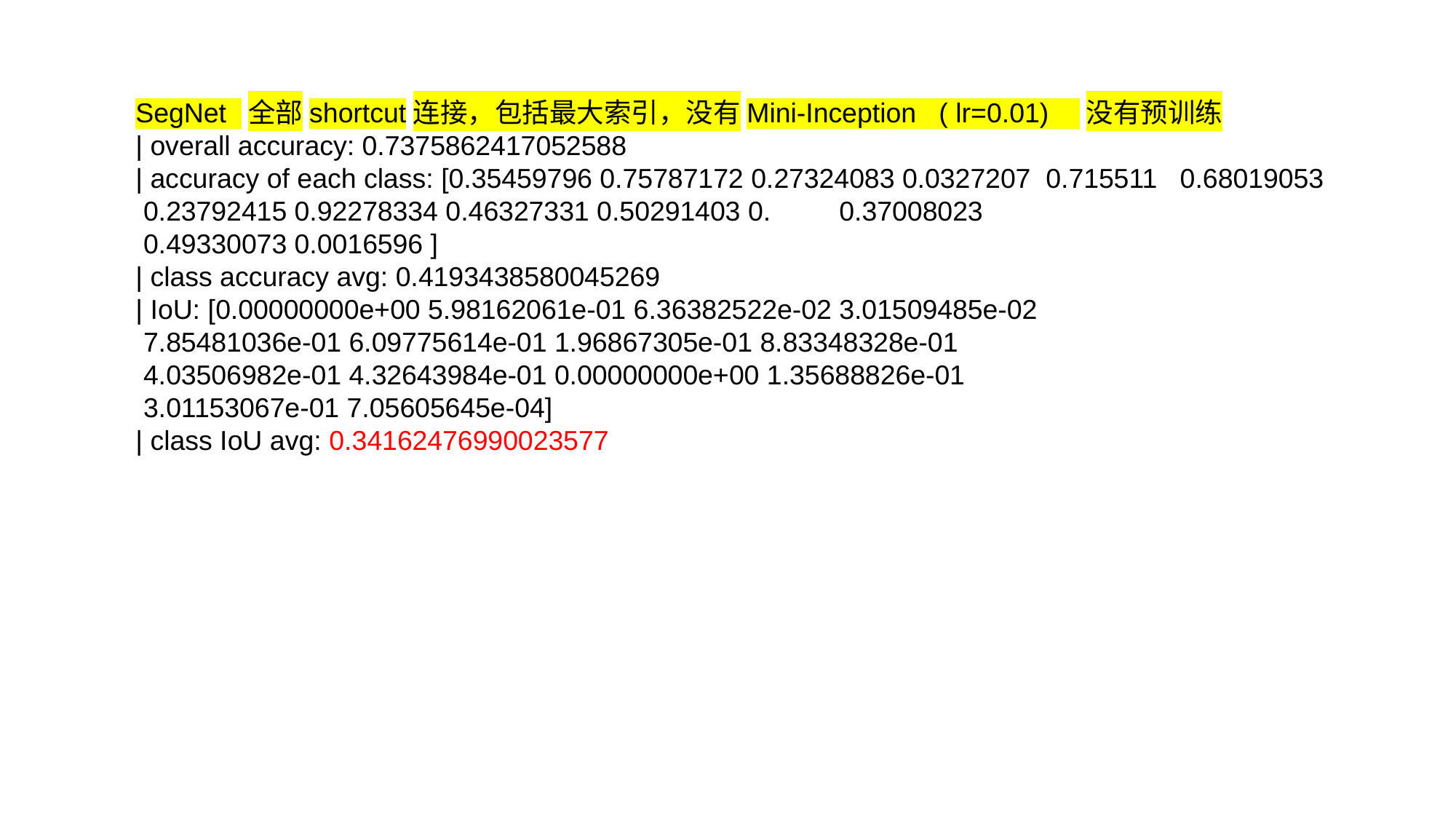

SegNet  全部shortcut连接，包括最大索引，没有Mini-Inception   ( lr=0.01)    没有预训练
| overall accuracy: 0.7375862417052588
| accuracy of each class: [0.35459796 0.75787172 0.27324083 0.0327207  0.715511   0.68019053
 0.23792415 0.92278334 0.46327331 0.50291403 0.         0.37008023
 0.49330073 0.0016596 ]
| class accuracy avg: 0.4193438580045269
| IoU: [0.00000000e+00 5.98162061e-01 6.36382522e-02 3.01509485e-02
 7.85481036e-01 6.09775614e-01 1.96867305e-01 8.83348328e-01
 4.03506982e-01 4.32643984e-01 0.00000000e+00 1.35688826e-01
 3.01153067e-01 7.05605645e-04]
| class IoU avg: 0.34162476990023577